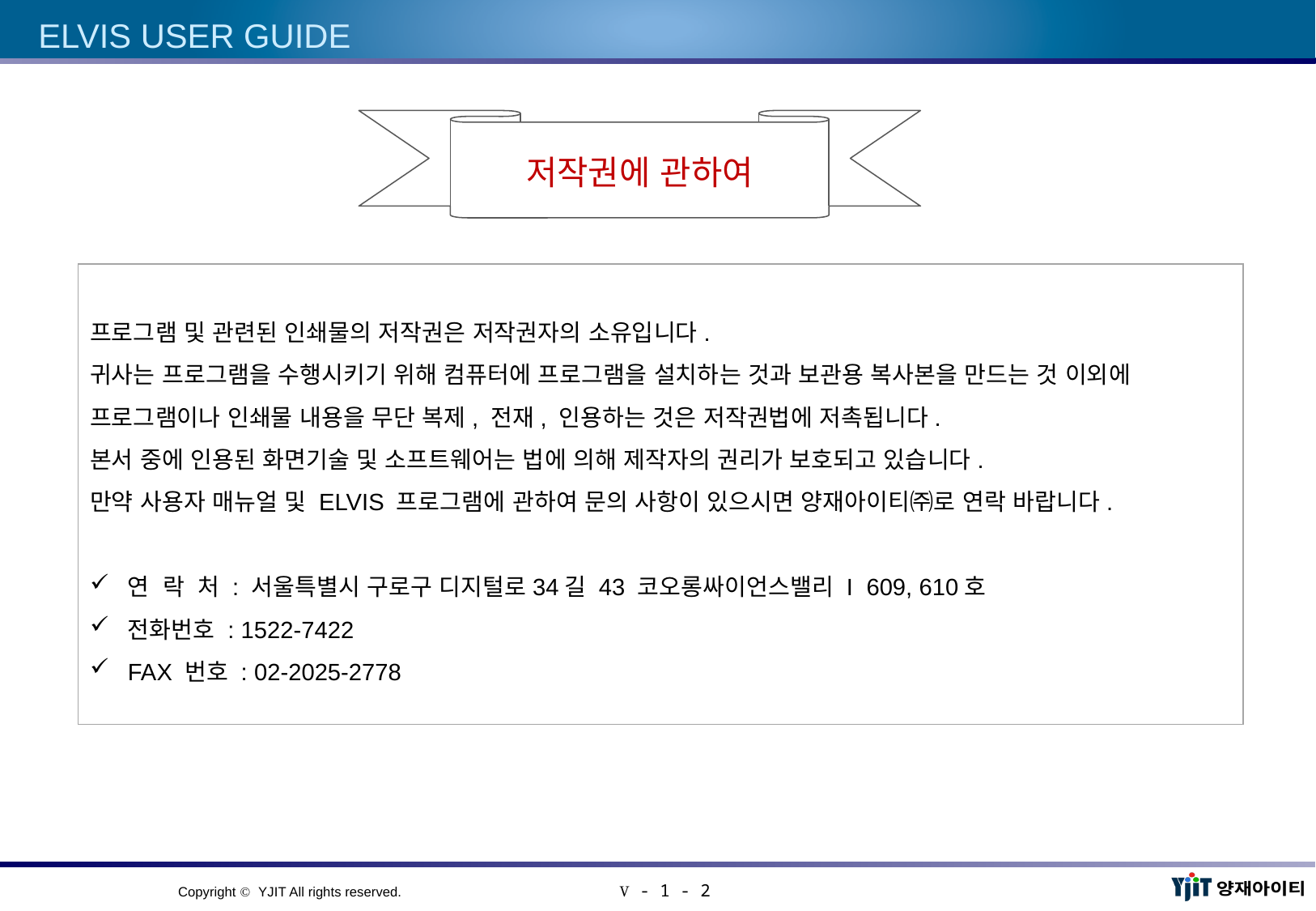

ELVIS USER GUIDE

저작권에 관하여
프로그램 및 관련된 인쇄물의 저작권은 저작권자의 소유입니다.
귀사는 프로그램을 수행시키기 위해 컴퓨터에 프로그램을 설치하는 것과 보관용 복사본을 만드는 것 이외에
프로그램이나 인쇄물 내용을 무단 복제, 전재, 인용하는 것은 저작권법에 저촉됩니다.
본서 중에 인용된 화면기술 및 소프트웨어는 법에 의해 제작자의 권리가 보호되고 있습니다.
만약 사용자 매뉴얼 및 ELVIS 프로그램에 관하여 문의 사항이 있으시면 양재아이티㈜로 연락 바랍니다.

연  락  처 : 서울특별시 구로구 디지털로34길 43 코오롱싸이언스밸리 I  609, 610호
전화번호 : 1522-7422
FAX 번호 : 02-2025-2778